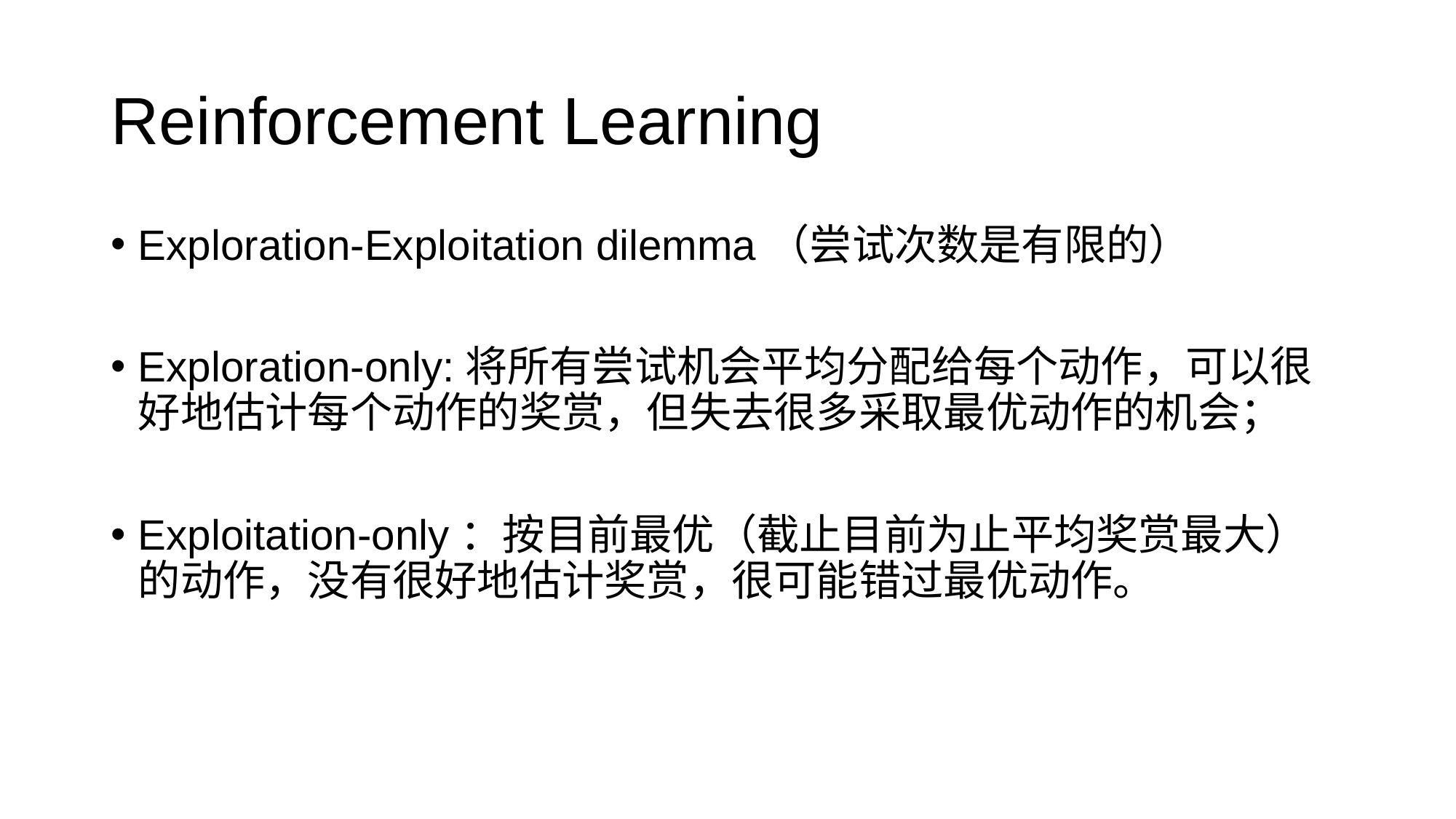

# Reinforcement Learning
Exploration-Exploitation dilemma（尝试次数是有限的）

Exploration-only:将所有尝试机会平均分配给每个动作，可以很好地估计每个动作的奖赏，但失去很多采取最优动作的机会；

Exploitation-only：按目前最优（截止目前为止平均奖赏最大）的动作，没有很好地估计奖赏，很可能错过最优动作。